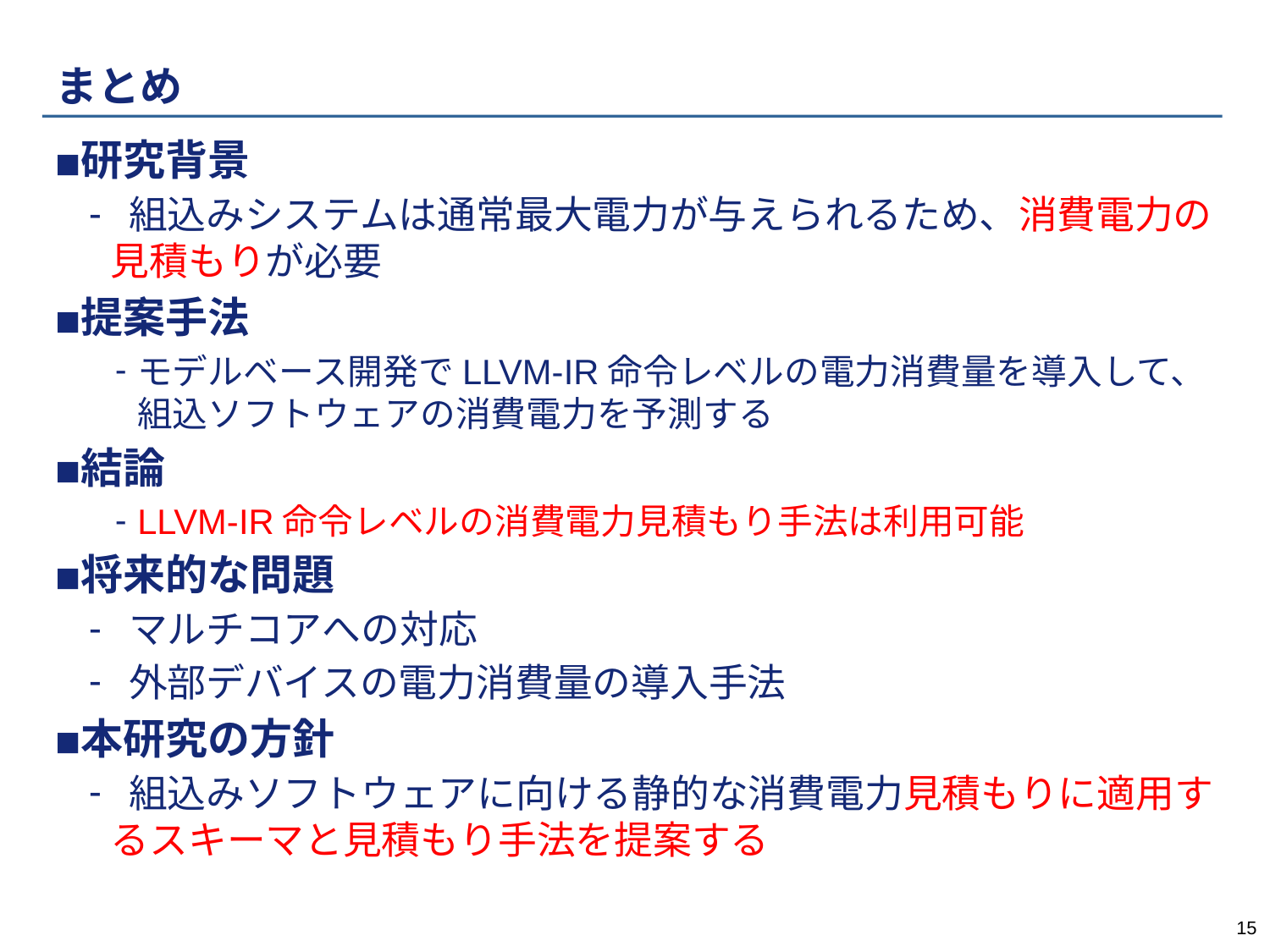

# まとめ
研究背景
 組込みシステムは通常最大電力が与えられるため、消費電力の見積もりが必要
提案手法
モデルベース開発でLLVM-IR命令レベルの電力消費量を導入して、組込ソフトウェアの消費電力を予測する
結論
LLVM-IR命令レベルの消費電力見積もり手法は利用可能
将来的な問題
 マルチコアへの対応
 外部デバイスの電力消費量の導入手法
本研究の方針
 組込みソフトウェアに向ける静的な消費電力見積もりに適用するスキーマと見積もり手法を提案する

15